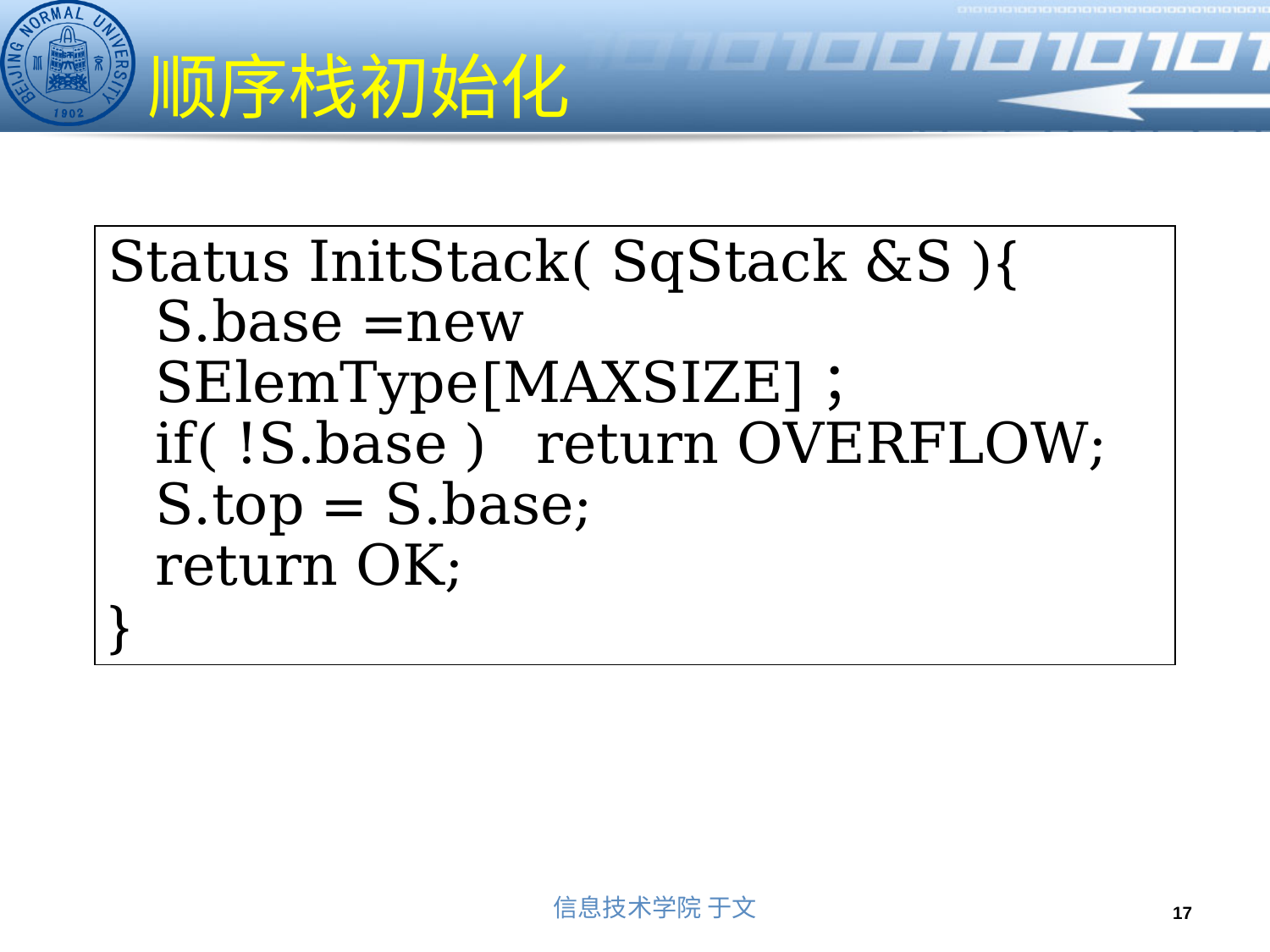

# 顺序栈初始化
Status InitStack( SqStack &S ){
	S.base =new SElemType[MAXSIZE]；
	if( !S.base ) 	return OVERFLOW;
	S.top = S.base;
	return OK;
}
17